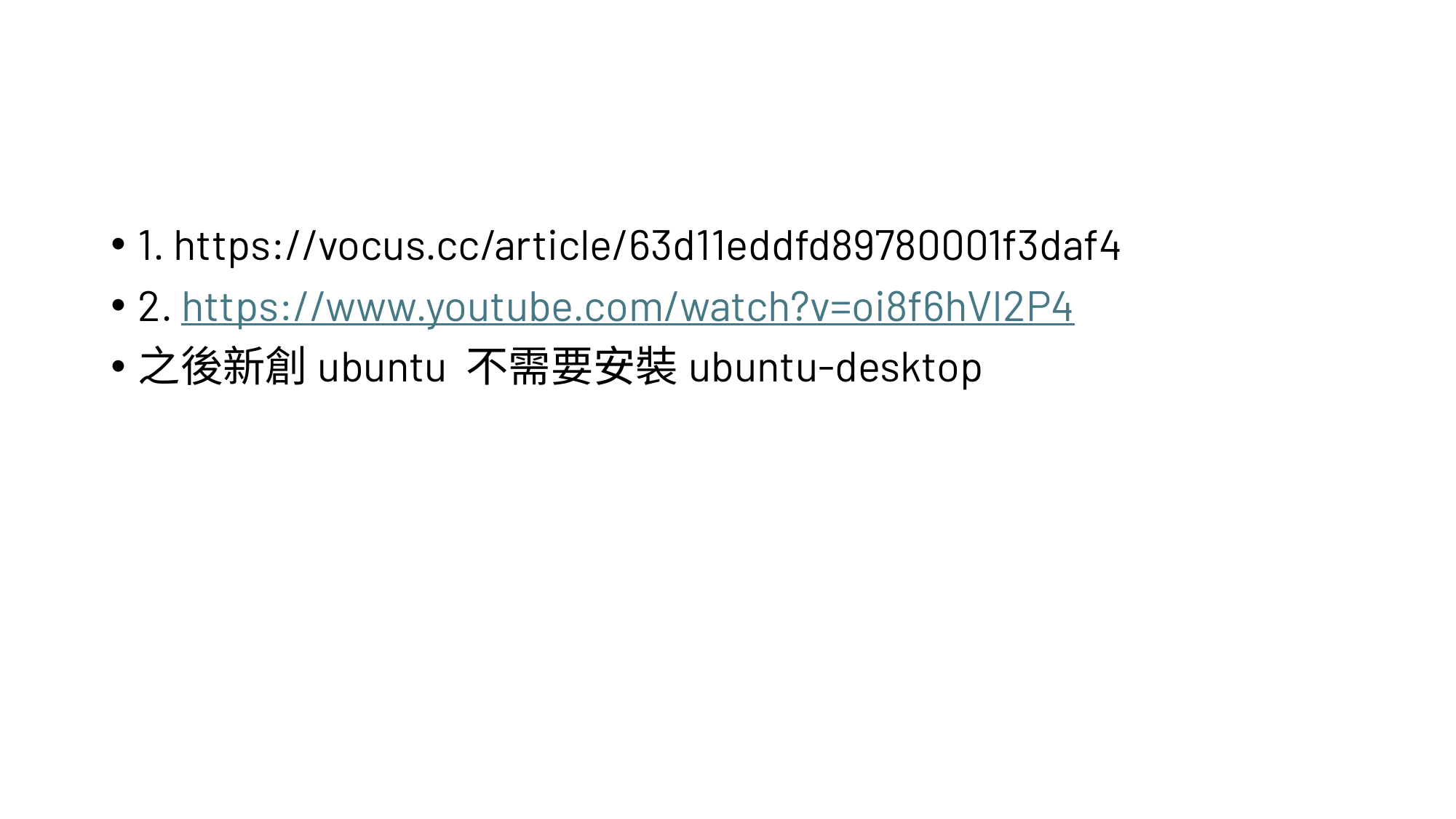

#
1. https://vocus.cc/article/63d11eddfd89780001f3daf4
2. https://www.youtube.com/watch?v=oi8f6hVI2P4
之後新創ubuntu 不需要安裝ubuntu-desktop